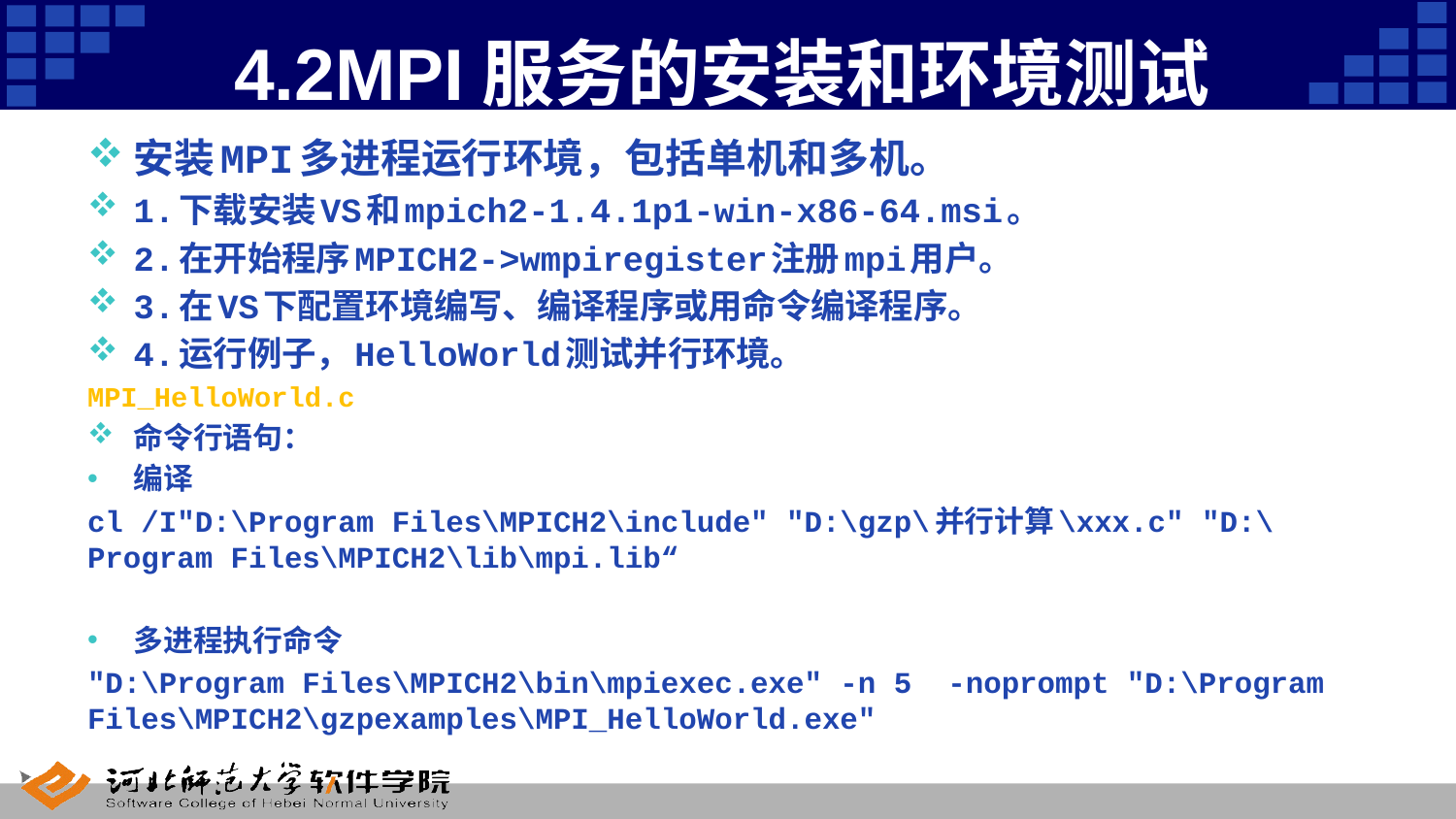

# 4.2MPI服务的安装和环境测试
安装MPI多进程运行环境，包括单机和多机。
1.下载安装VS和mpich2-1.4.1p1-win-x86-64.msi。
2.在开始程序MPICH2->wmpiregister注册mpi用户。
3.在VS下配置环境编写、编译程序或用命令编译程序。
4.运行例子，HelloWorld测试并行环境。
MPI_HelloWorld.c
命令行语句：
编译
cl /I"D:\Program Files\MPICH2\include" "D:\gzp\并行计算\xxx.c" "D:\Program Files\MPICH2\lib\mpi.lib“

多进程执行命令
"D:\Program Files\MPICH2\bin\mpiexec.exe" -n 5  -noprompt "D:\Program Files\MPICH2\gzpexamples\MPI_HelloWorld.exe"